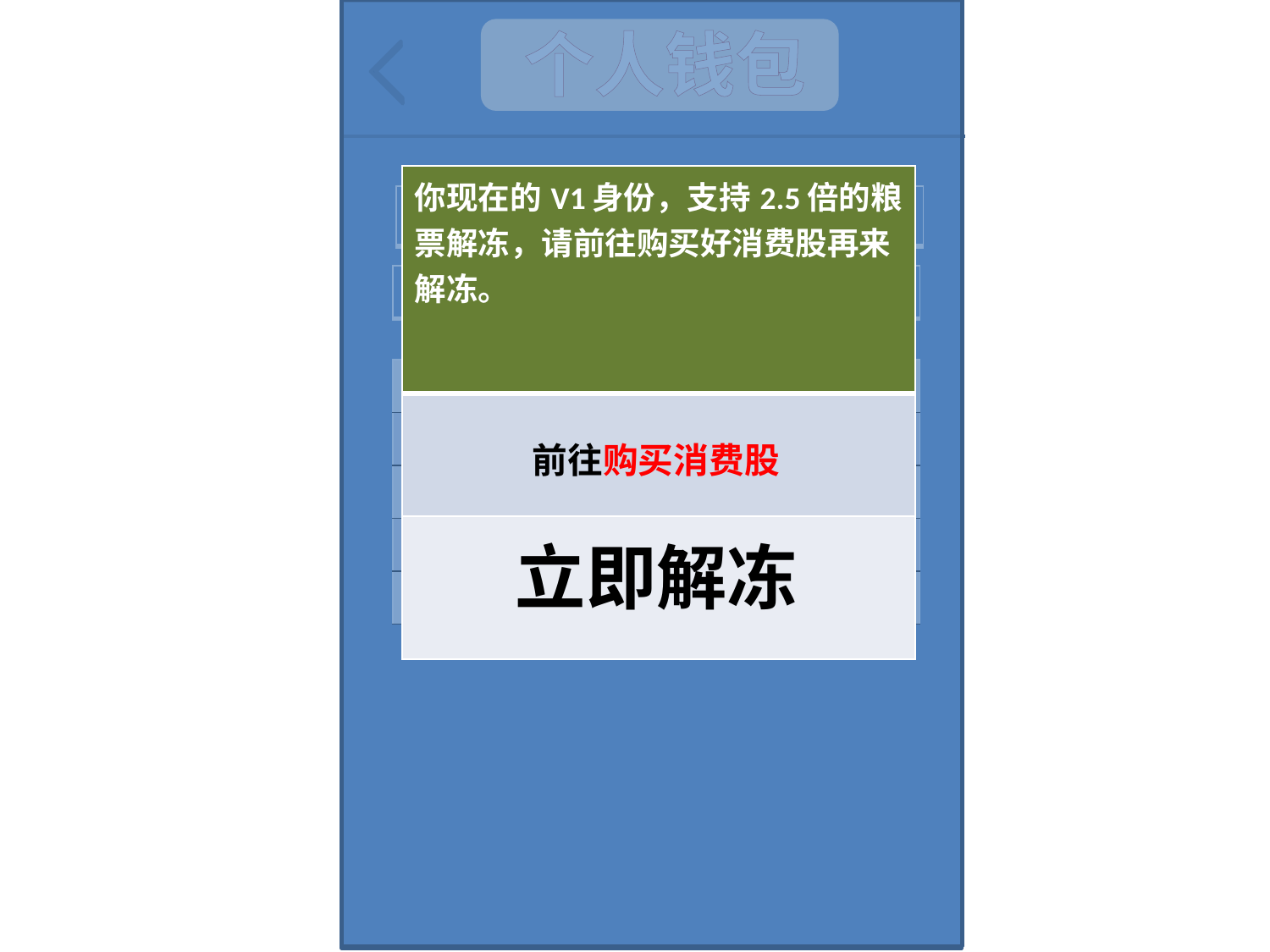

个人钱包

| 你现在的V1身份，支持2.5倍的粮票解冻，请前往购买好消费股再来解冻。 |
| --- |
| 前往购买消费股 |
| 立即解冻 |
| 可用粮票：100 置换 明细 |
| --- |
| 冻结粮票：100 解冻 明细 |
| --- |
| 余额：50 提现 明细 |
| --- |
| 金米：10 消费 明细 |
| 红包：10 消费 明细 |
| 股金：20 消费 明细 |
| 队票：0.2 使用 明细 |